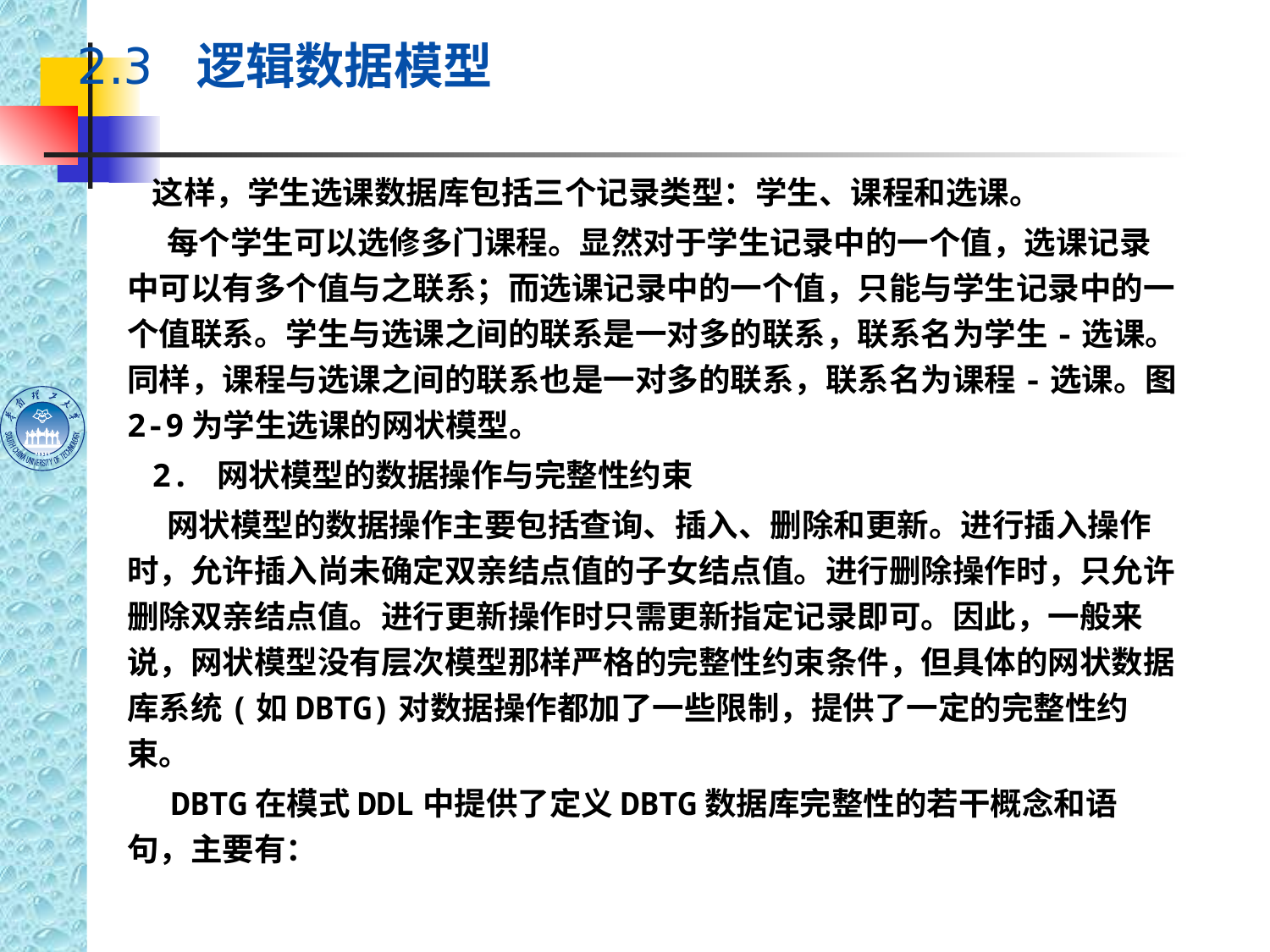

#
2.3  逻辑数据模型
这样，学生选课数据库包括三个记录类型：学生、课程和选课。
 每个学生可以选修多门课程。显然对于学生记录中的一个值，选课记录中可以有多个值与之联系；而选课记录中的一个值，只能与学生记录中的一个值联系。学生与选课之间的联系是一对多的联系，联系名为学生-选课。同样，课程与选课之间的联系也是一对多的联系，联系名为课程-选课。图2-9为学生选课的网状模型。
2. 网状模型的数据操作与完整性约束
 网状模型的数据操作主要包括查询、插入、删除和更新。进行插入操作时，允许插入尚未确定双亲结点值的子女结点值。进行删除操作时，只允许删除双亲结点值。进行更新操作时只需更新指定记录即可。因此，一般来说，网状模型没有层次模型那样严格的完整性约束条件，但具体的网状数据库系统(如DBTG)对数据操作都加了一些限制，提供了一定的完整性约束。
 DBTG在模式DDL中提供了定义DBTG数据库完整性的若干概念和语句，主要有：